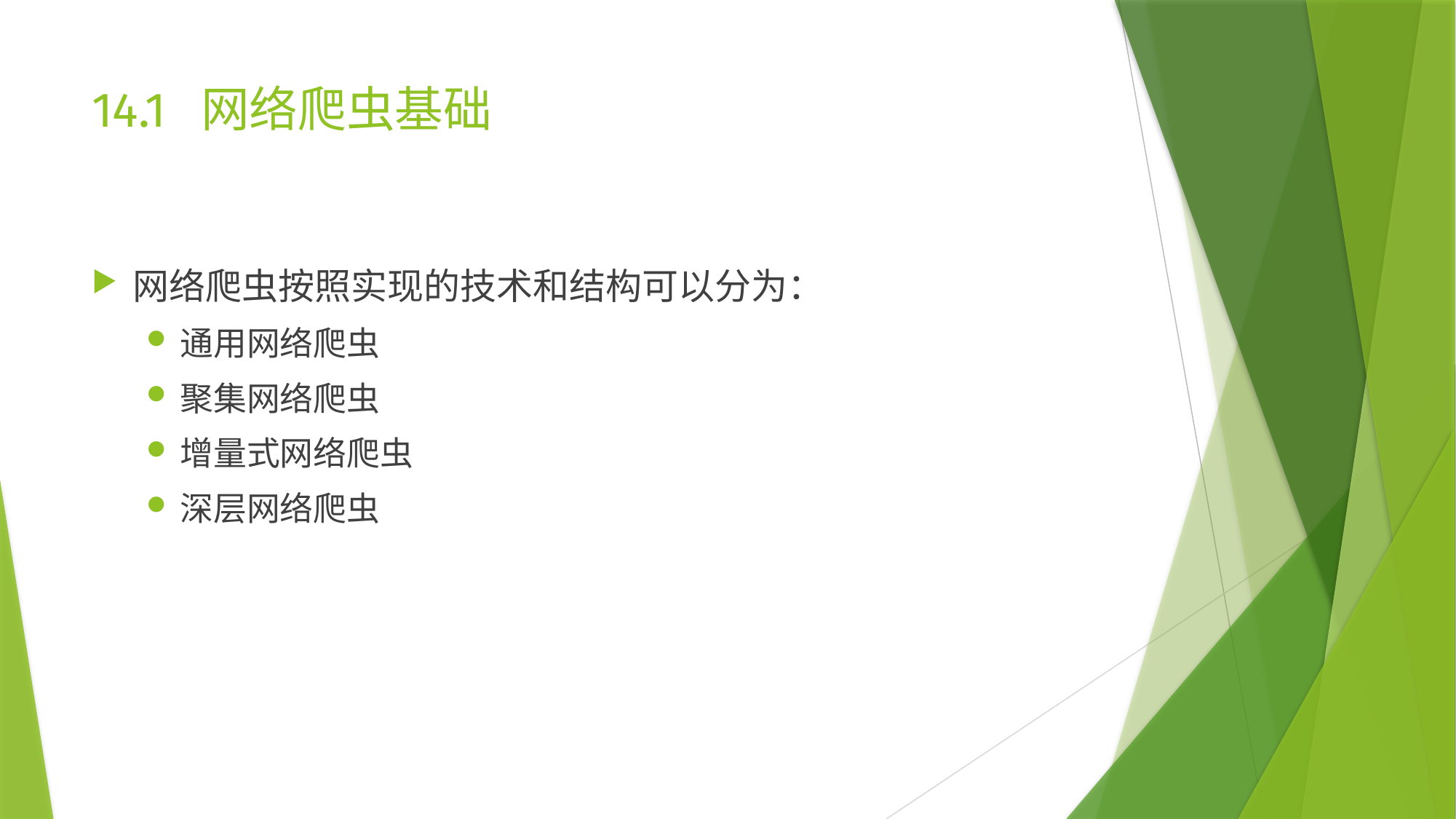

# 14.1	网络爬虫基础
网络爬虫按照实现的技术和结构可以分为：
通用网络爬虫
聚集网络爬虫
增量式网络爬虫
深层网络爬虫